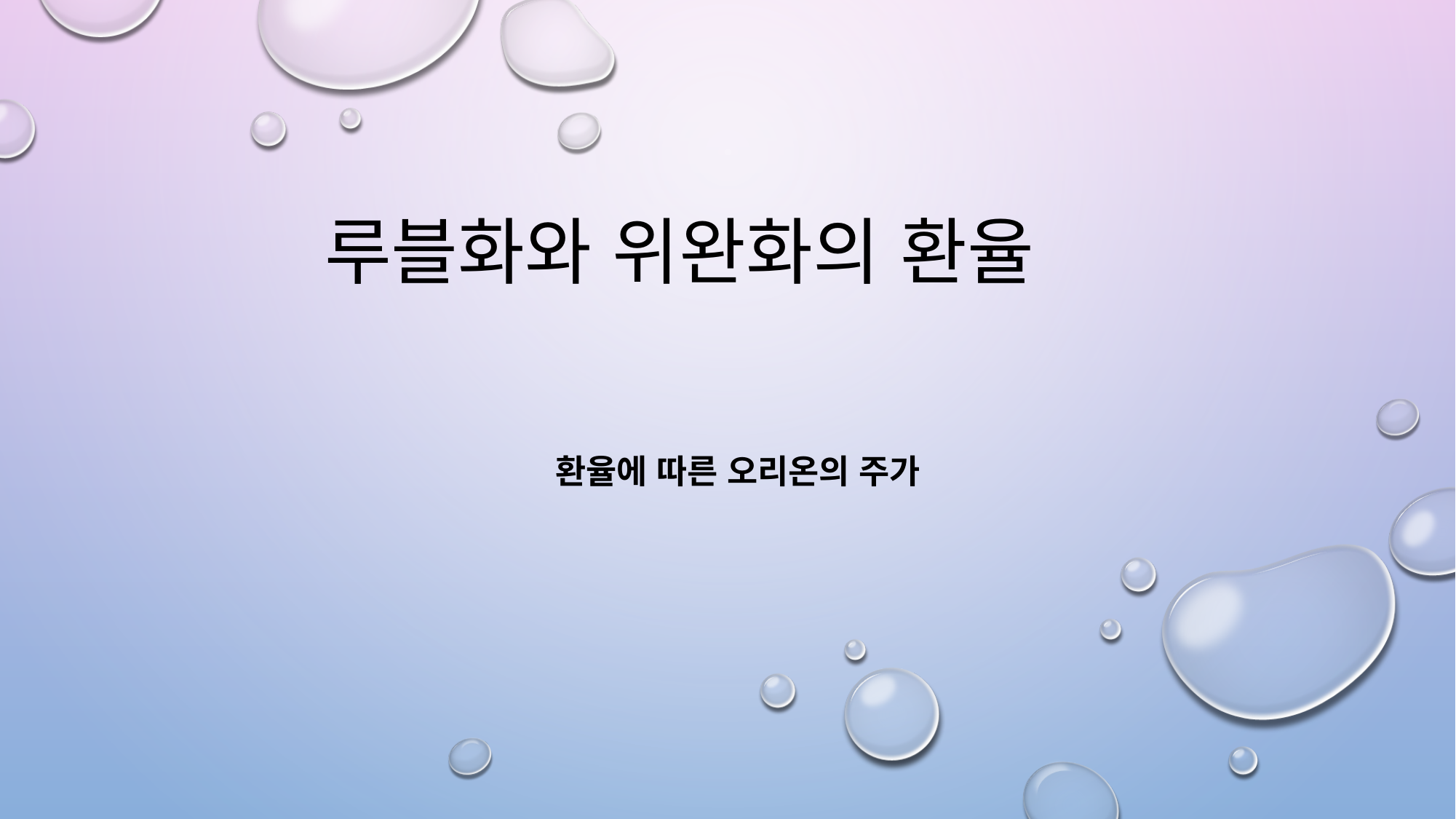

# 루블화와 위완화의 환율
환율에 따른 오리온의 주가